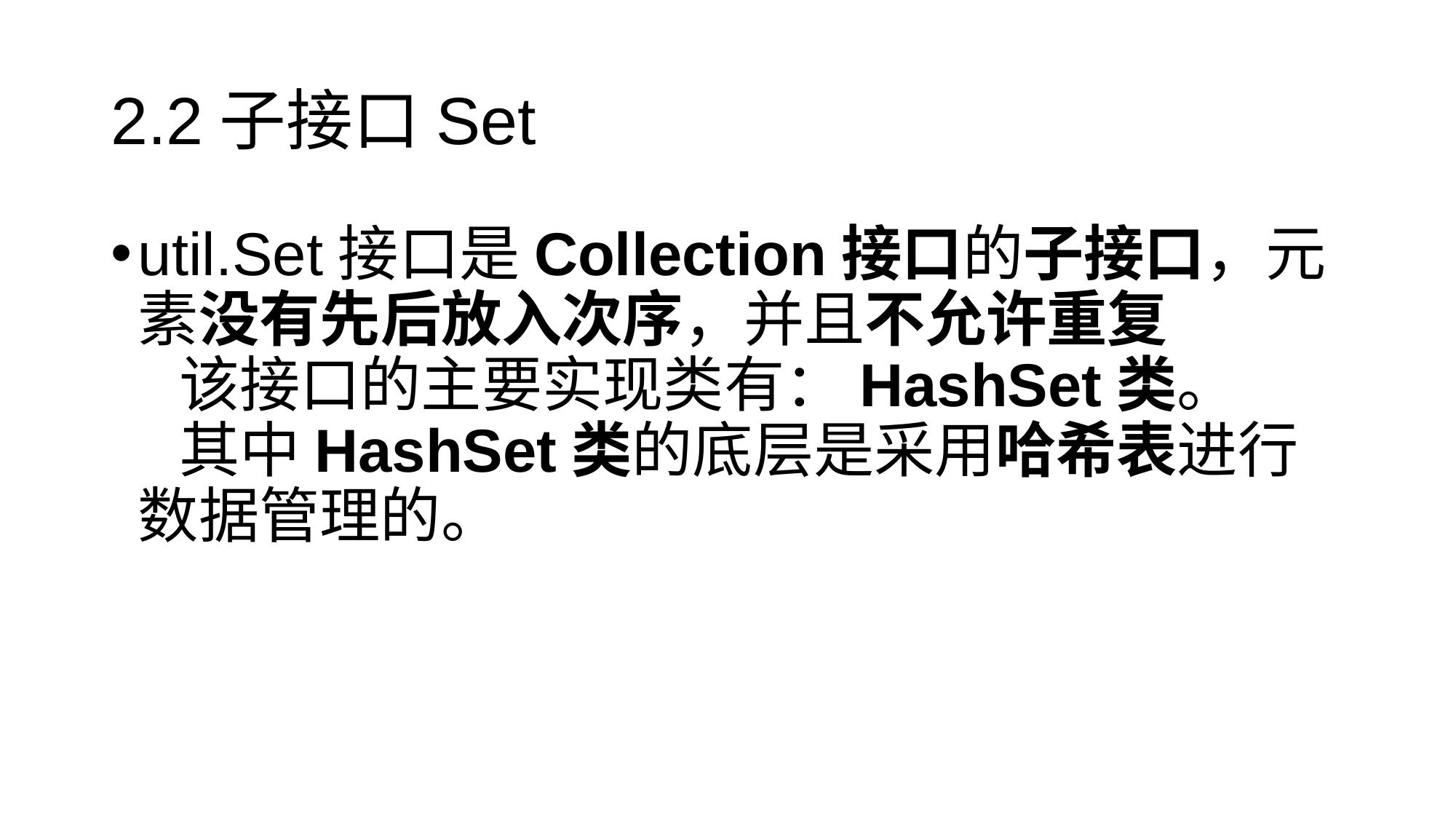

# 2.2子接口Set
util.Set接口是Collection接口的子接口，元素没有先后放入次序，并且不允许重复
   该接口的主要实现类有：HashSet类。
   其中HashSet类的底层是采用哈希表进行数据管理的。